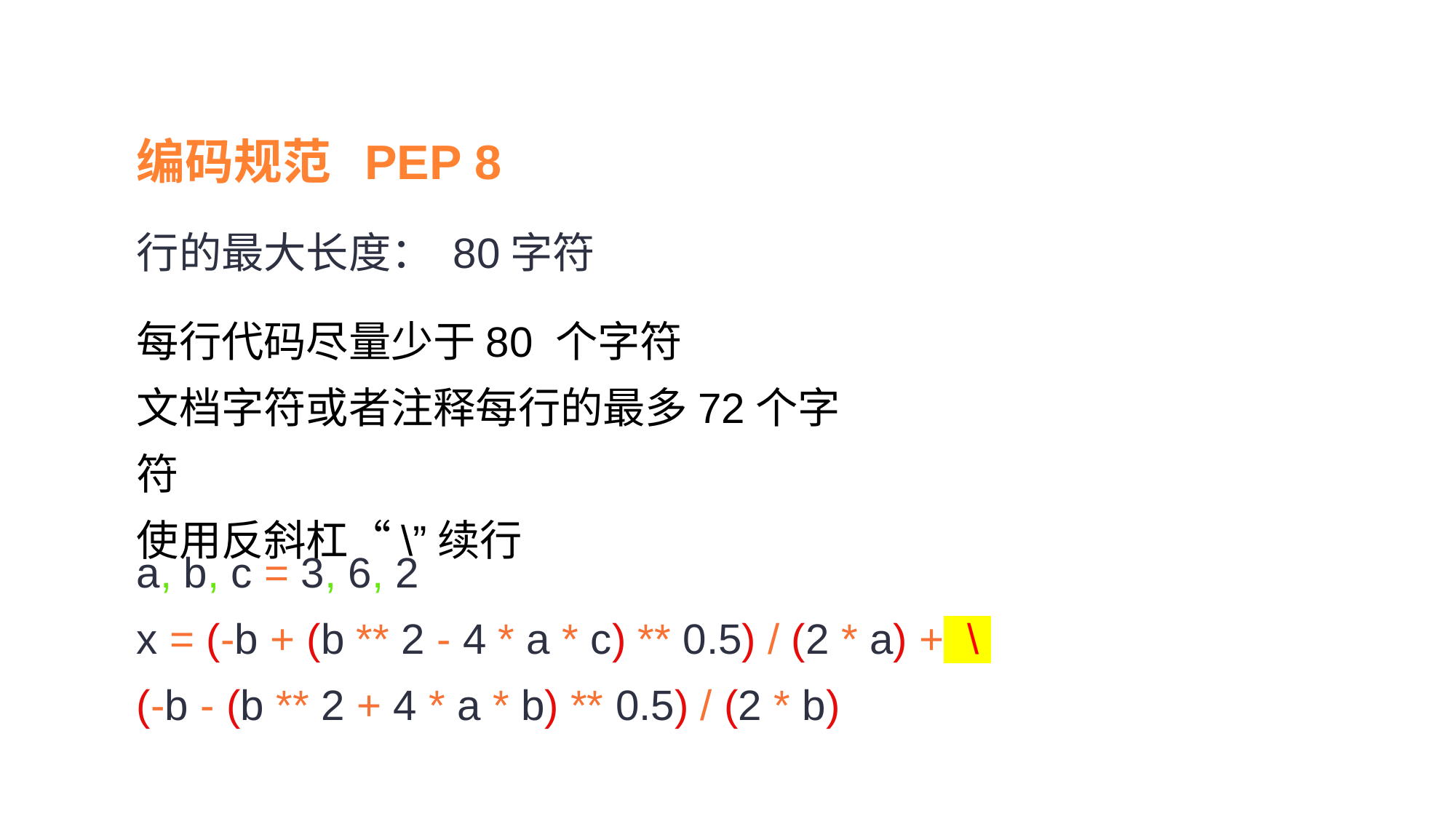

编码规范  PEP 8
行的最大长度： 80字符
每行代码尽量少于80 个字符
文档字符或者注释每行的最多72个字符
使用反斜杠“\”续行
a, b, c = 3, 6, 2
x = (-b + (b ** 2 - 4 * a * c) ** 0.5) / (2 * a) +  \
(-b - (b ** 2 + 4 * a * b) ** 0.5) / (2 * b)